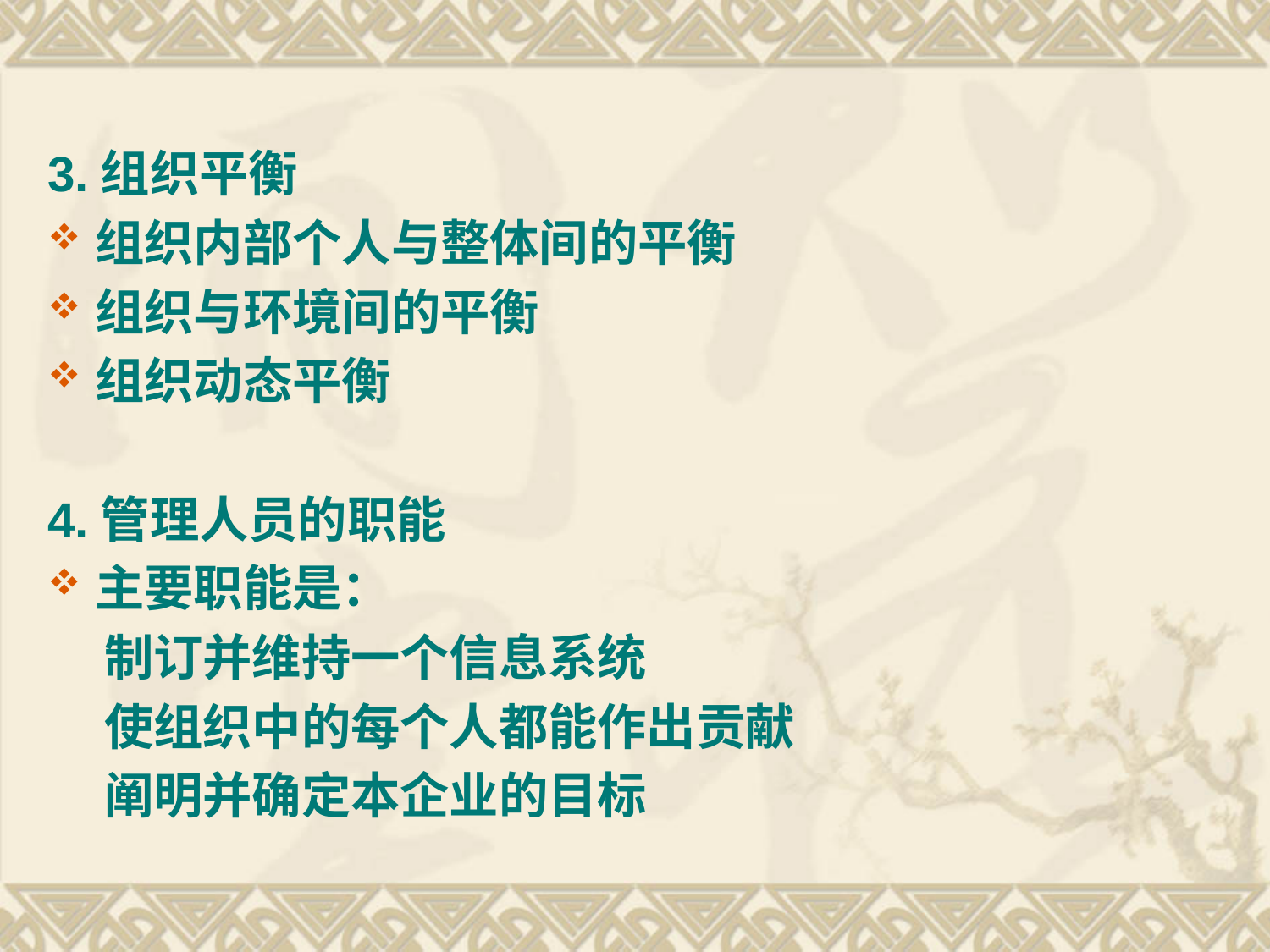

3.组织平衡
组织内部个人与整体间的平衡
组织与环境间的平衡
组织动态平衡

4.管理人员的职能
主要职能是：
    制订并维持一个信息系统
    使组织中的每个人都能作出贡献
    阐明并确定本企业的目标